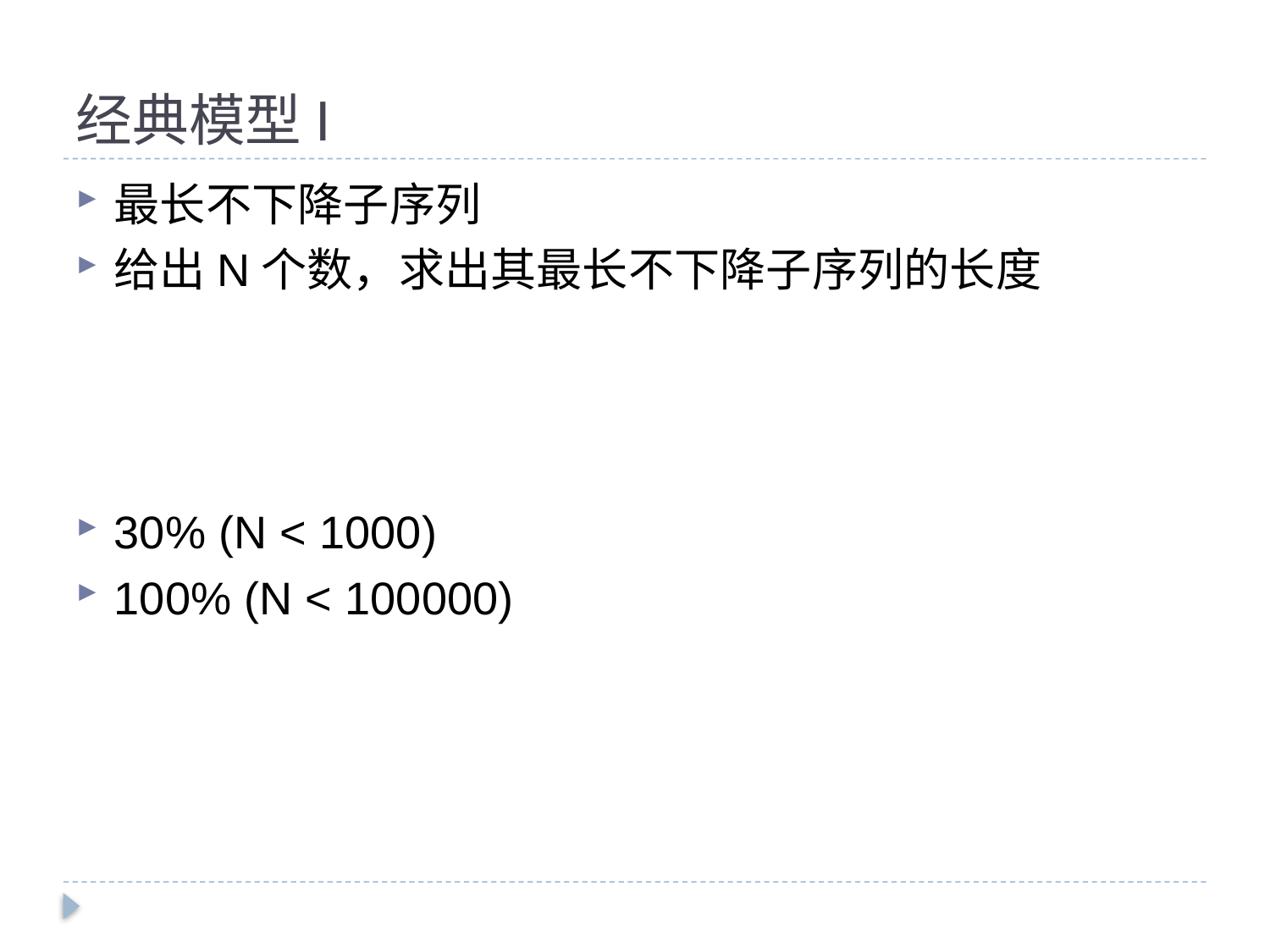

# 经典模型I
最长不下降子序列
给出N个数，求出其最长不下降子序列的长度

30% (N < 1000)
100% (N < 100000)